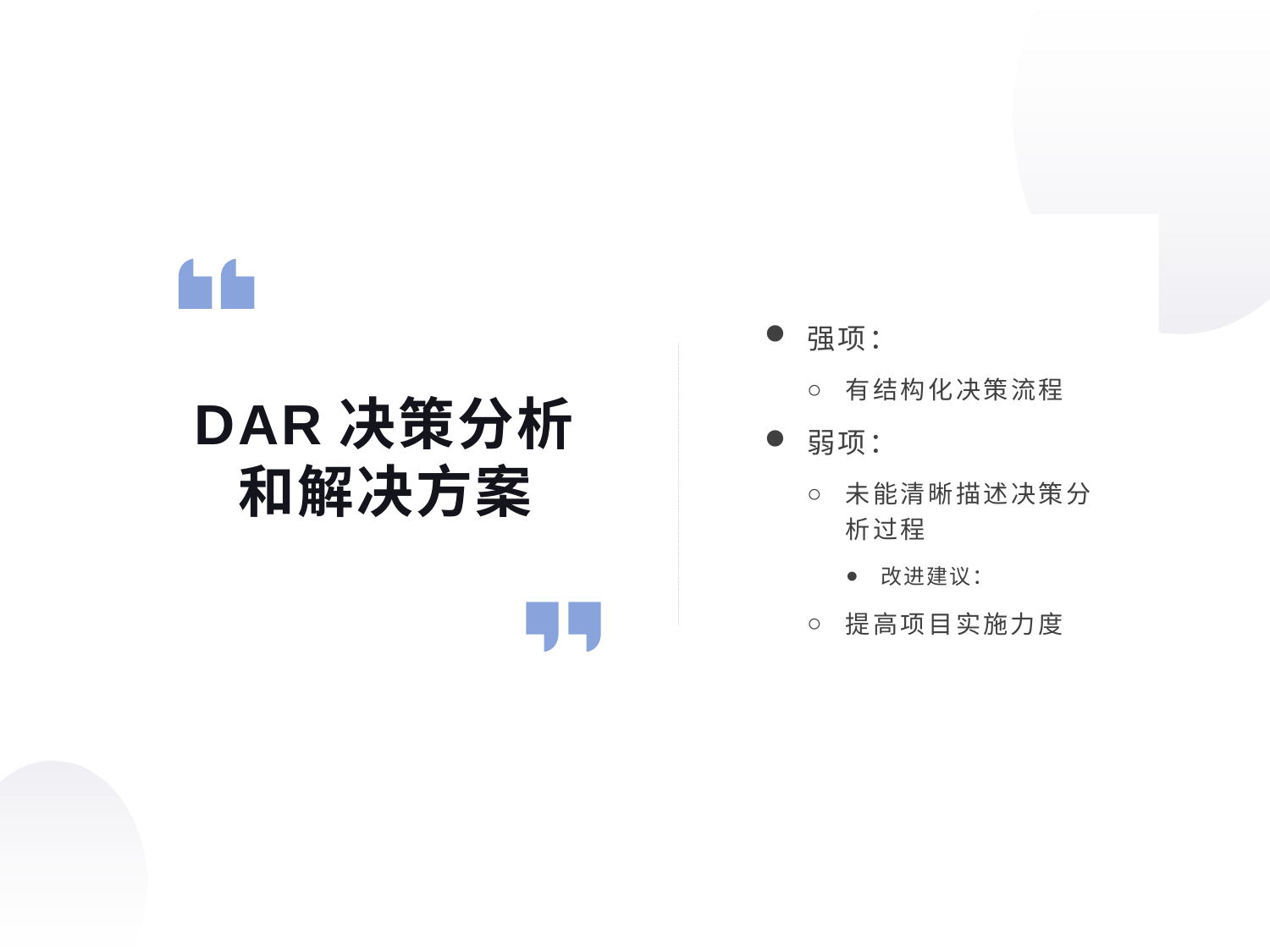

强项：
有结构化决策流程
弱项：
未能清晰描述决策分析过程
改进建议：
提高项目实施力度
DAR决策分析和解决方案